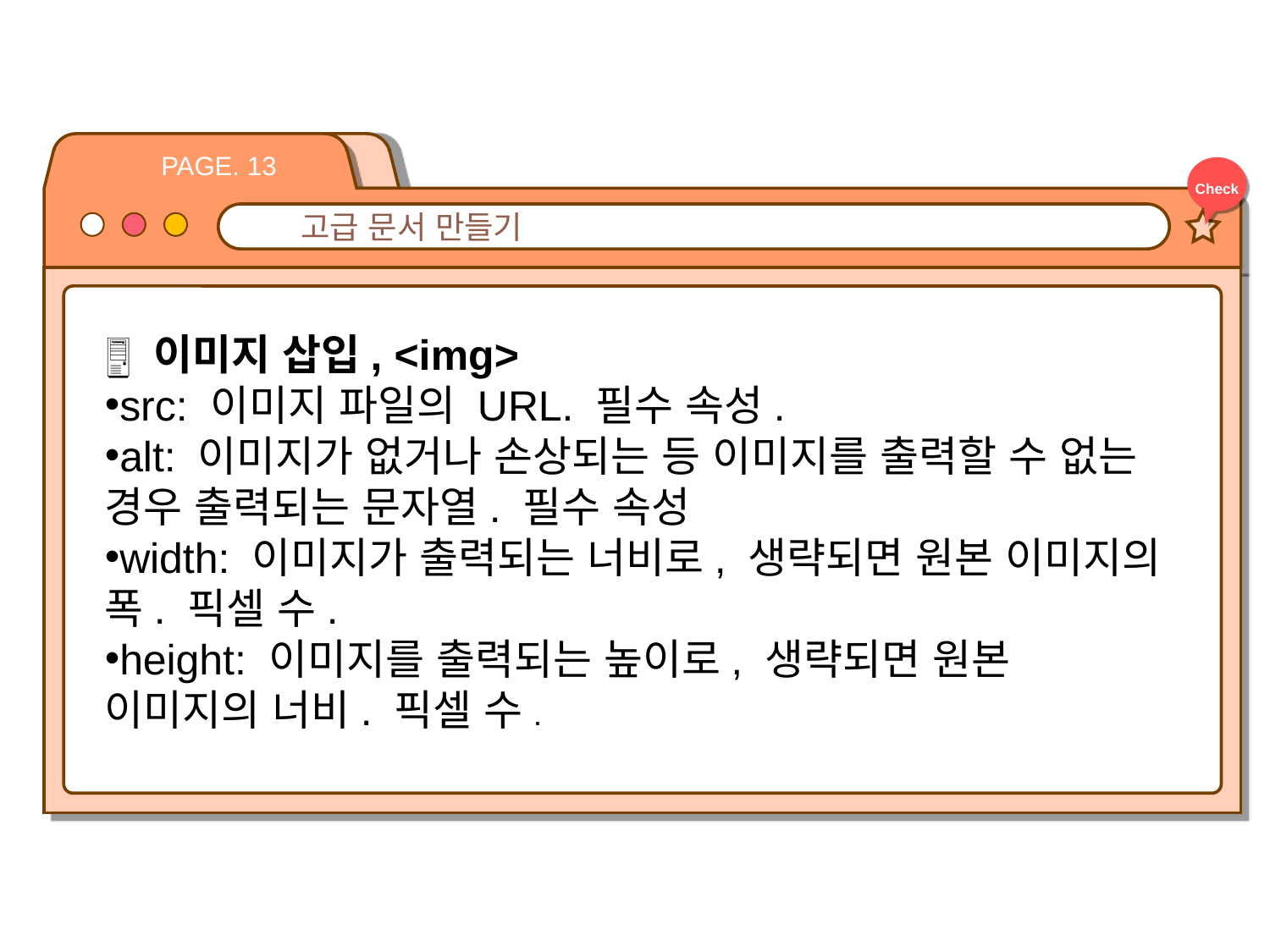

PAGE. 13
Check
고급 문서 만들기

🖥️ 이미지 삽입, <img>
src: 이미지 파일의 URL. 필수 속성.
alt: 이미지가 없거나 손상되는 등 이미지를 출력할 수 없는 경우 출력되는 문자열. 필수 속성
width: 이미지가 출력되는 너비로, 생략되면 원본 이미지의 폭. 픽셀 수.
height: 이미지를 출력되는 높이로, 생략되면 원본 이미지의 너비. 픽셀 수.